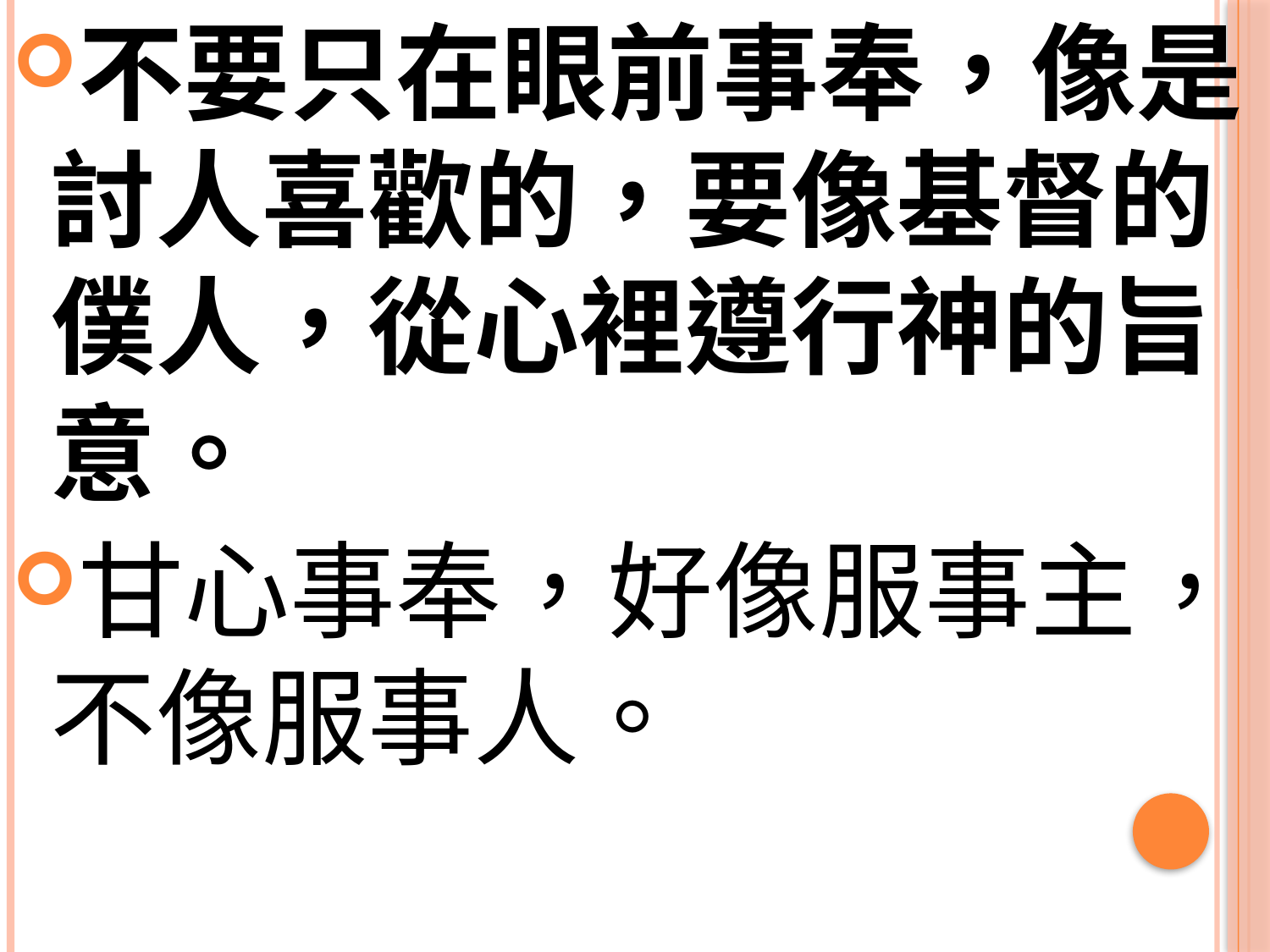

不要只在眼前事奉，像是討人喜歡的，要像基督的僕人，從心裡遵行神的旨意。
甘心事奉，好像服事主，不像服事人。